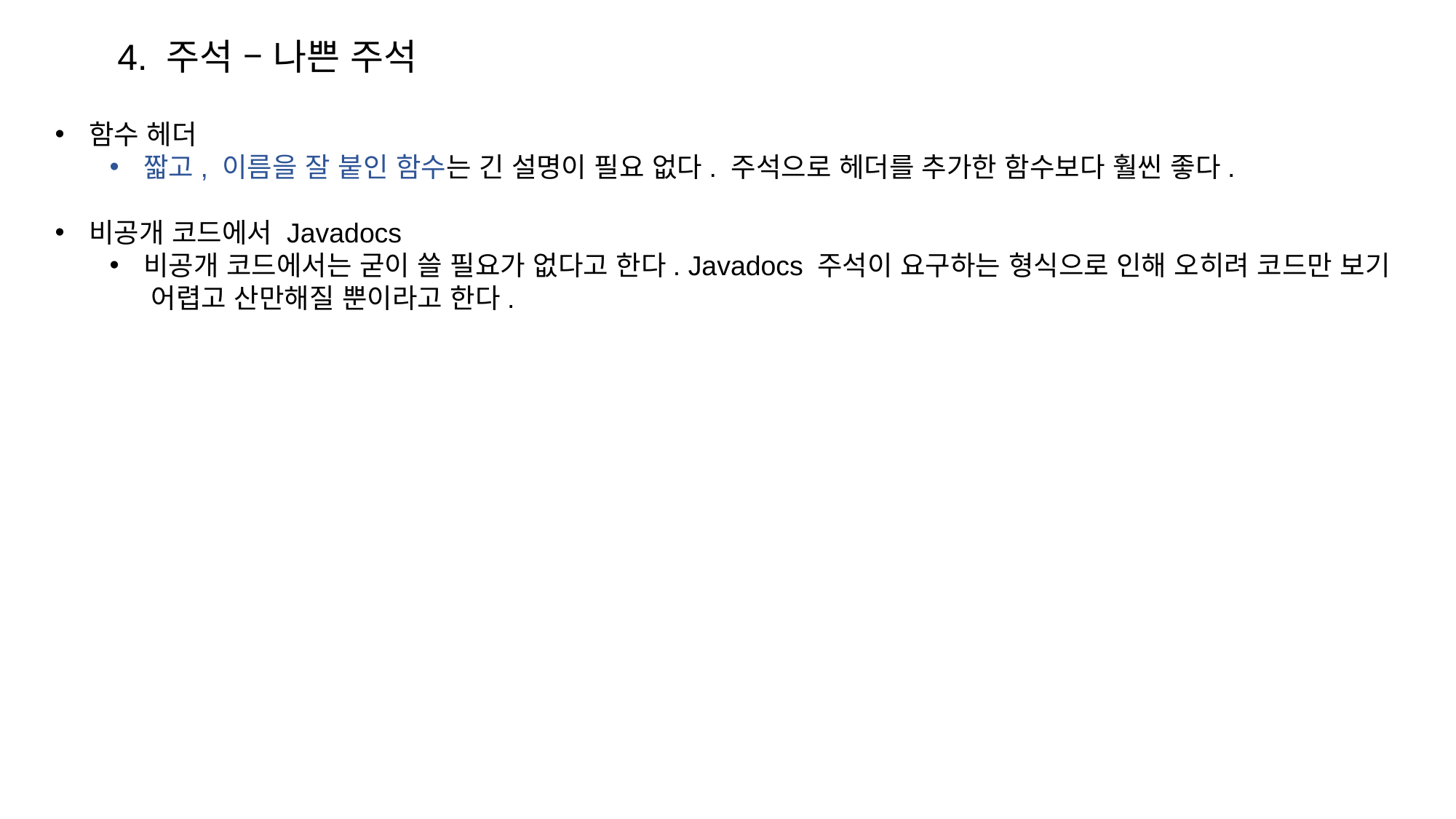

4. 주석 – 나쁜 주석
함수 헤더
짧고, 이름을 잘 붙인 함수는 긴 설명이 필요 없다. 주석으로 헤더를 추가한 함수보다 훨씬 좋다.

비공개 코드에서 Javadocs
비공개 코드에서는 굳이 쓸 필요가 없다고 한다. Javadocs 주석이 요구하는 형식으로 인해 오히려 코드만 보기   어렵고 산만해질 뿐이라고 한다.